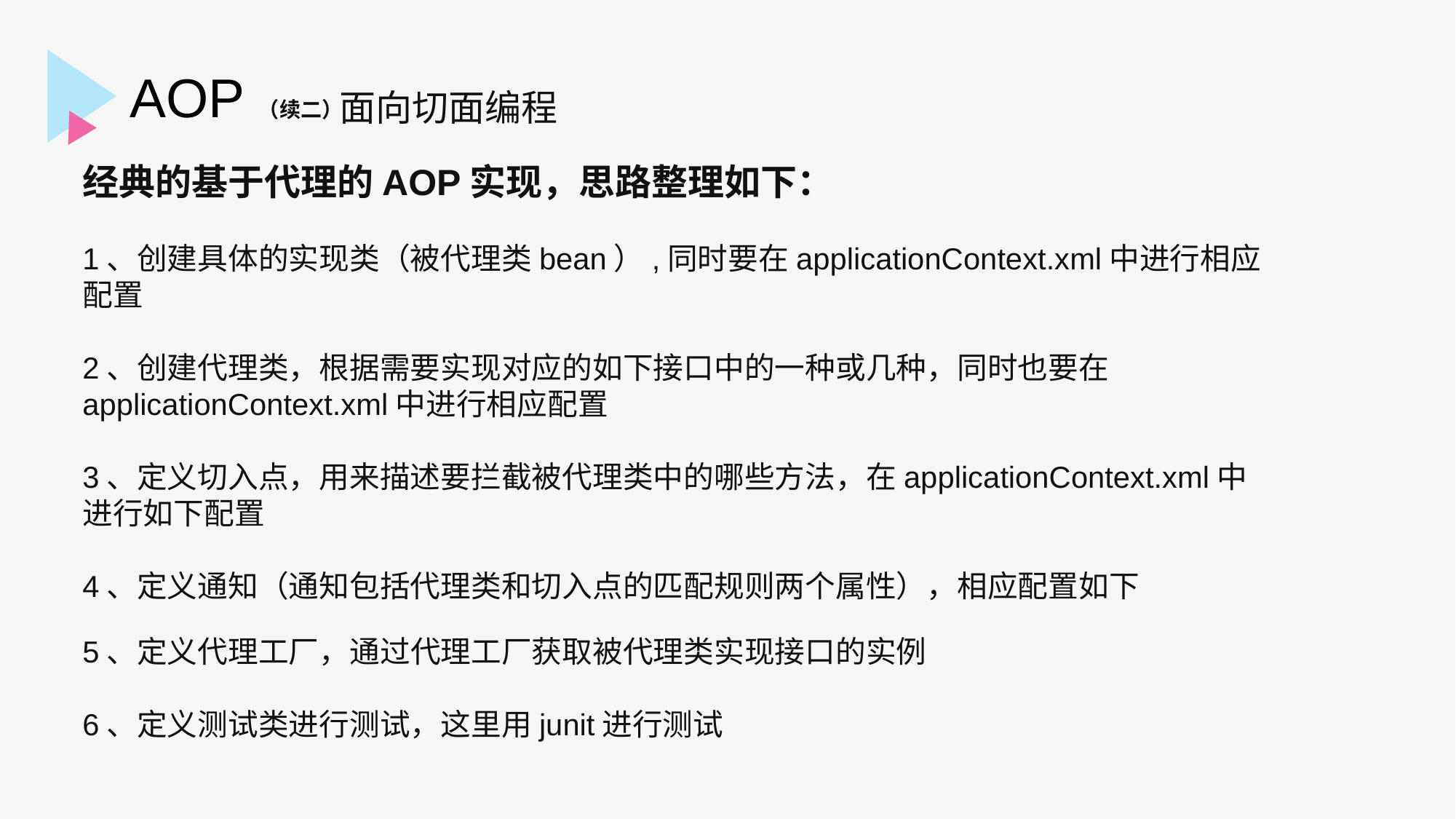

面向切面编程
AOP（续二）
经典的基于代理的AOP实现，思路整理如下：
1、创建具体的实现类（被代理类bean）,同时要在applicationContext.xml中进行相应配置
2、创建代理类，根据需要实现对应的如下接口中的一种或几种，同时也要在applicationContext.xml中进行相应配置
3、定义切入点，用来描述要拦截被代理类中的哪些方法，在applicationContext.xml中进行如下配置
4、定义通知（通知包括代理类和切入点的匹配规则两个属性），相应配置如下

5、定义代理工厂，通过代理工厂获取被代理类实现接口的实例
6、定义测试类进行测试，这里用junit进行测试